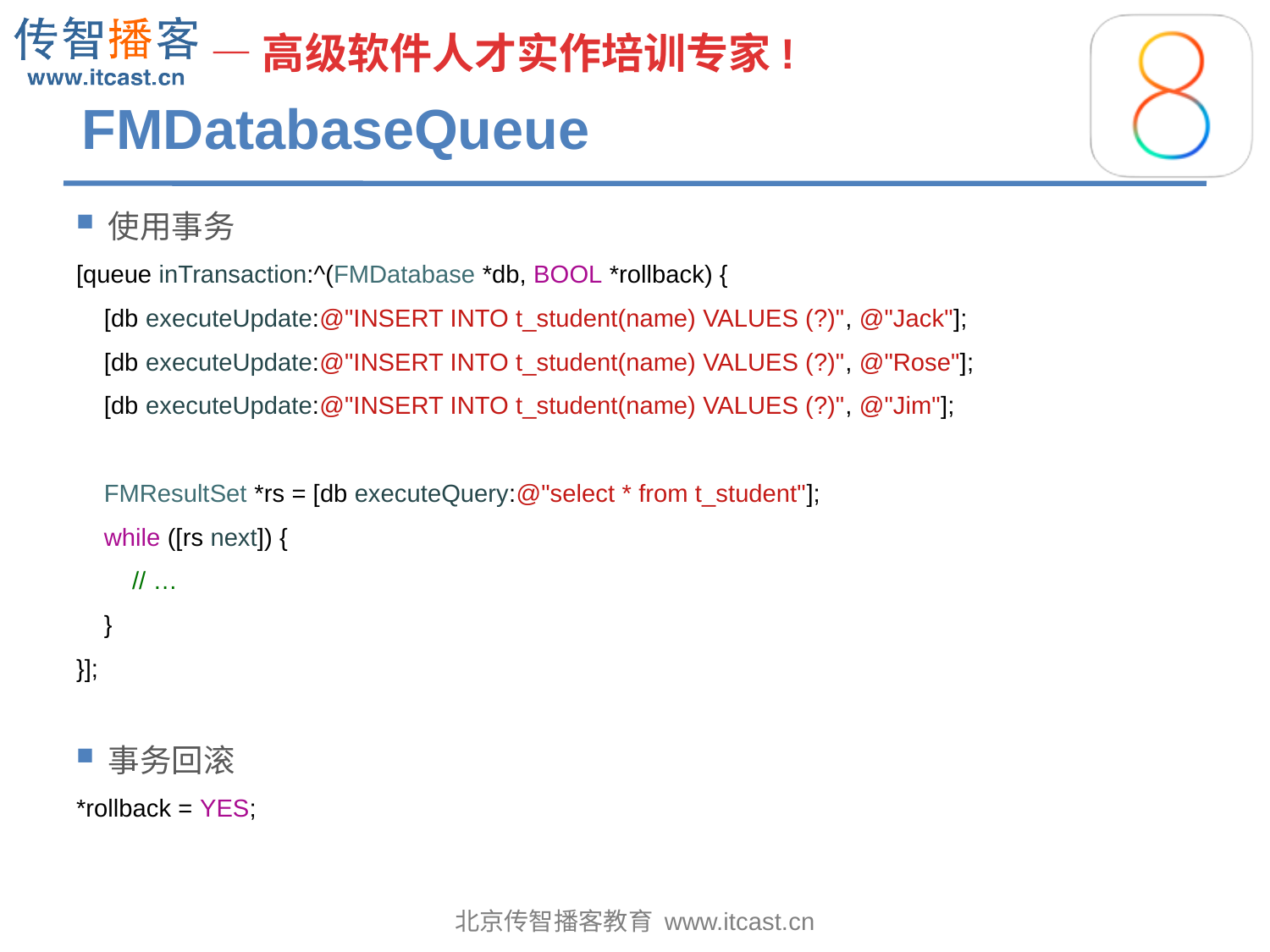

# FMDatabaseQueue
使用事务
[queue inTransaction:^(FMDatabase *db, BOOL *rollback) {
    [db executeUpdate:@"INSERT INTO t_student(name) VALUES (?)", @"Jack"];
    [db executeUpdate:@"INSERT INTO t_student(name) VALUES (?)", @"Rose"];
    [db executeUpdate:@"INSERT INTO t_student(name) VALUES (?)", @"Jim"];

    FMResultSet *rs = [db executeQuery:@"select * from t_student"];
    while ([rs next]) {
        // …
    }
}];

事务回滚
*rollback = YES;